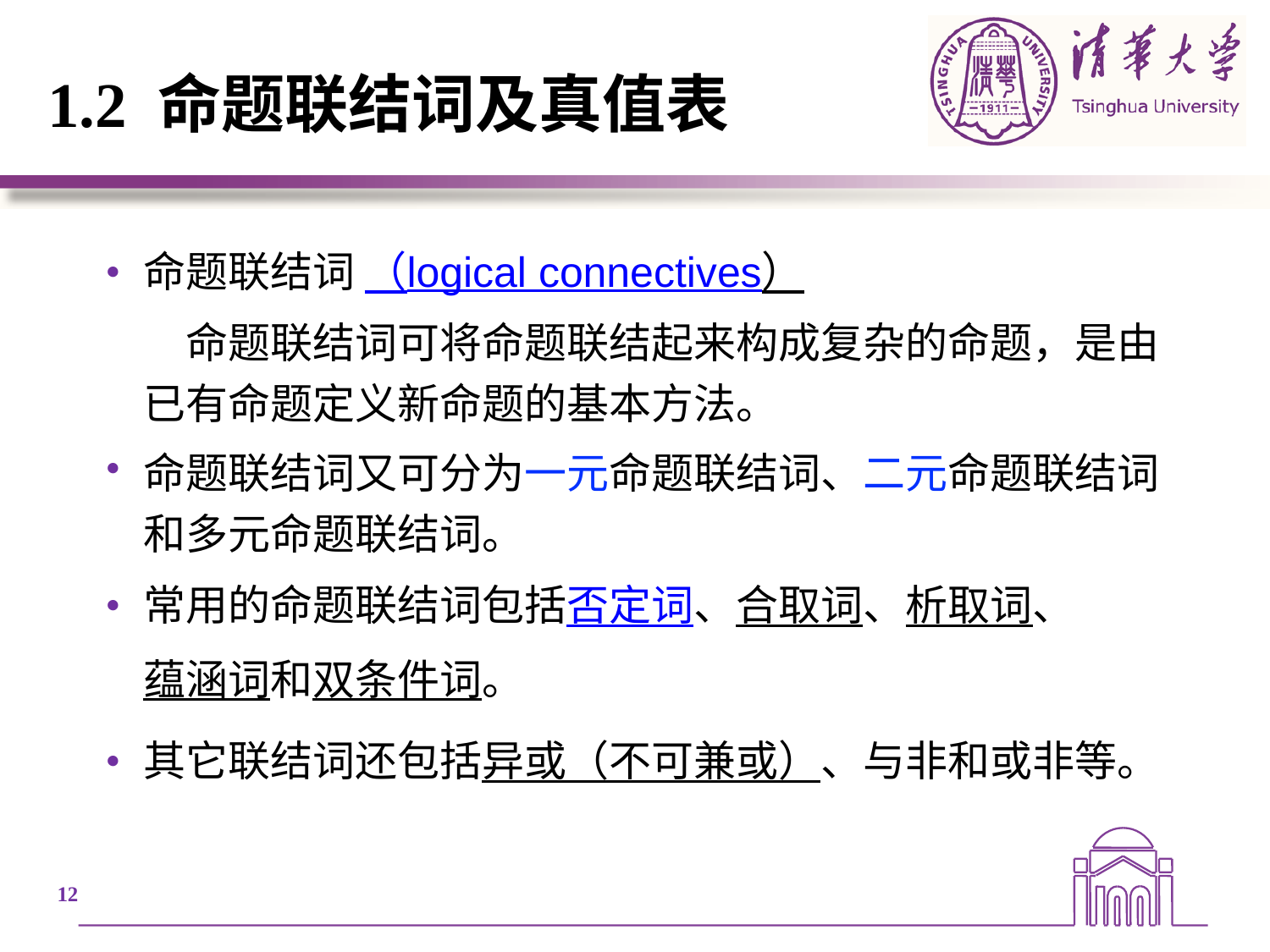

# 1.2 命题联结词及真值表
命题联结词 （logical connectives）
　命题联结词可将命题联结起来构成复杂的命题，是由已有命题定义新命题的基本方法。
命题联结词又可分为一元命题联结词、二元命题联结词和多元命题联结词。
常用的命题联结词包括否定词、合取词、析取词、蕴涵词和双条件词。
其它联结词还包括异或（不可兼或）、与非和或非等。